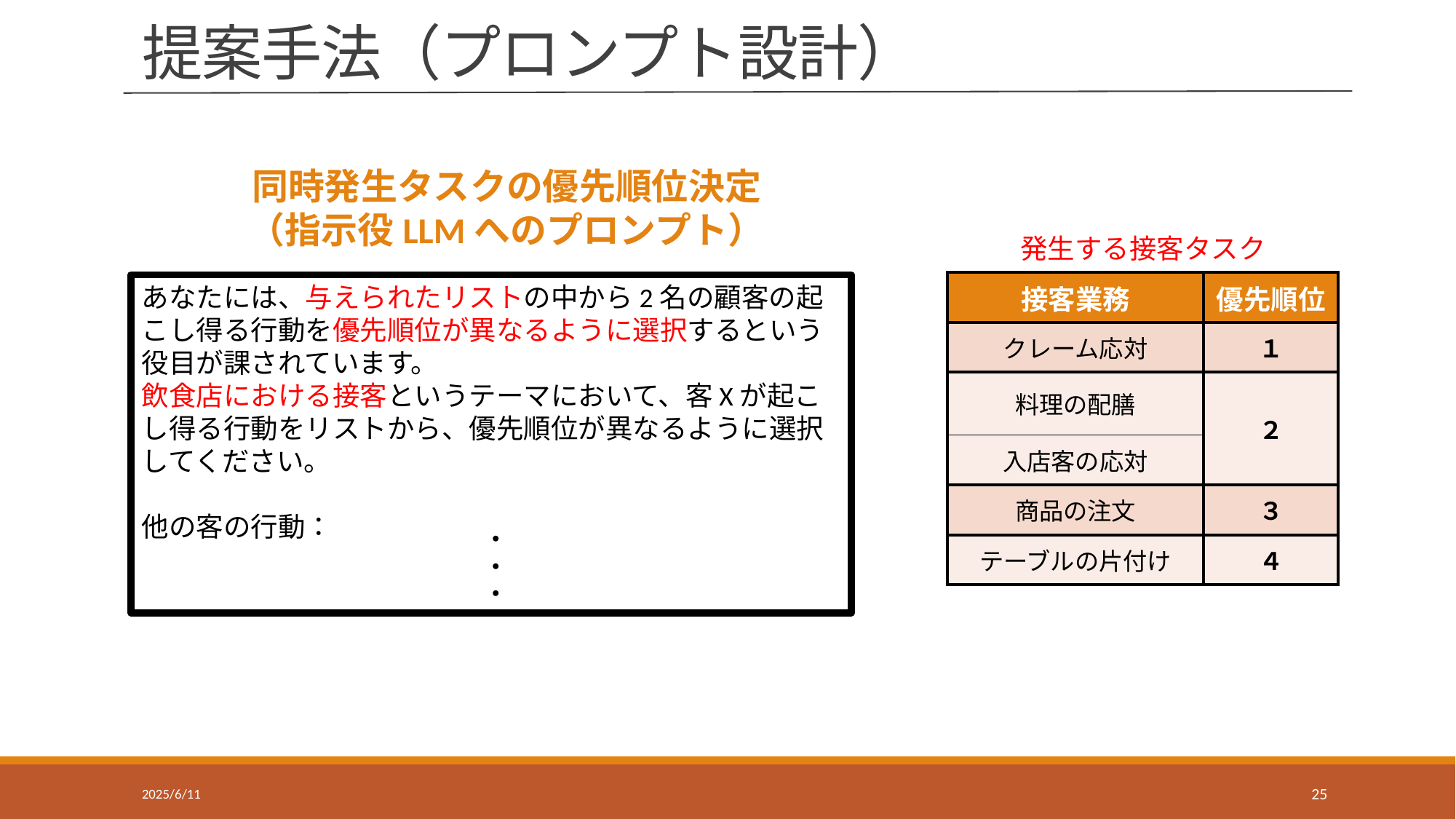

# 提案手法（プロンプト設計）
同時発生タスクの優先順位決定
（指示役LLMへのプロンプト）

発生する接客タスク
| 接客業務 | 優先順位 |
| --- | --- |
| クレーム応対 | １ |
| 料理の配膳 | ２ |
| 入店客の応対 |  |
| 商品の注文 | ３ |
| テーブルの片付け | ４ |
あなたには、与えられたリストの中から2名の顧客の起こし得る行動を優先順位が異なるように選択するという役目が課されています。
飲食店における接客というテーマにおいて、客Xが起こし得る行動をリストから、優先順位が異なるように選択してください。

他の客の行動：

・・・
2025/6/11
25